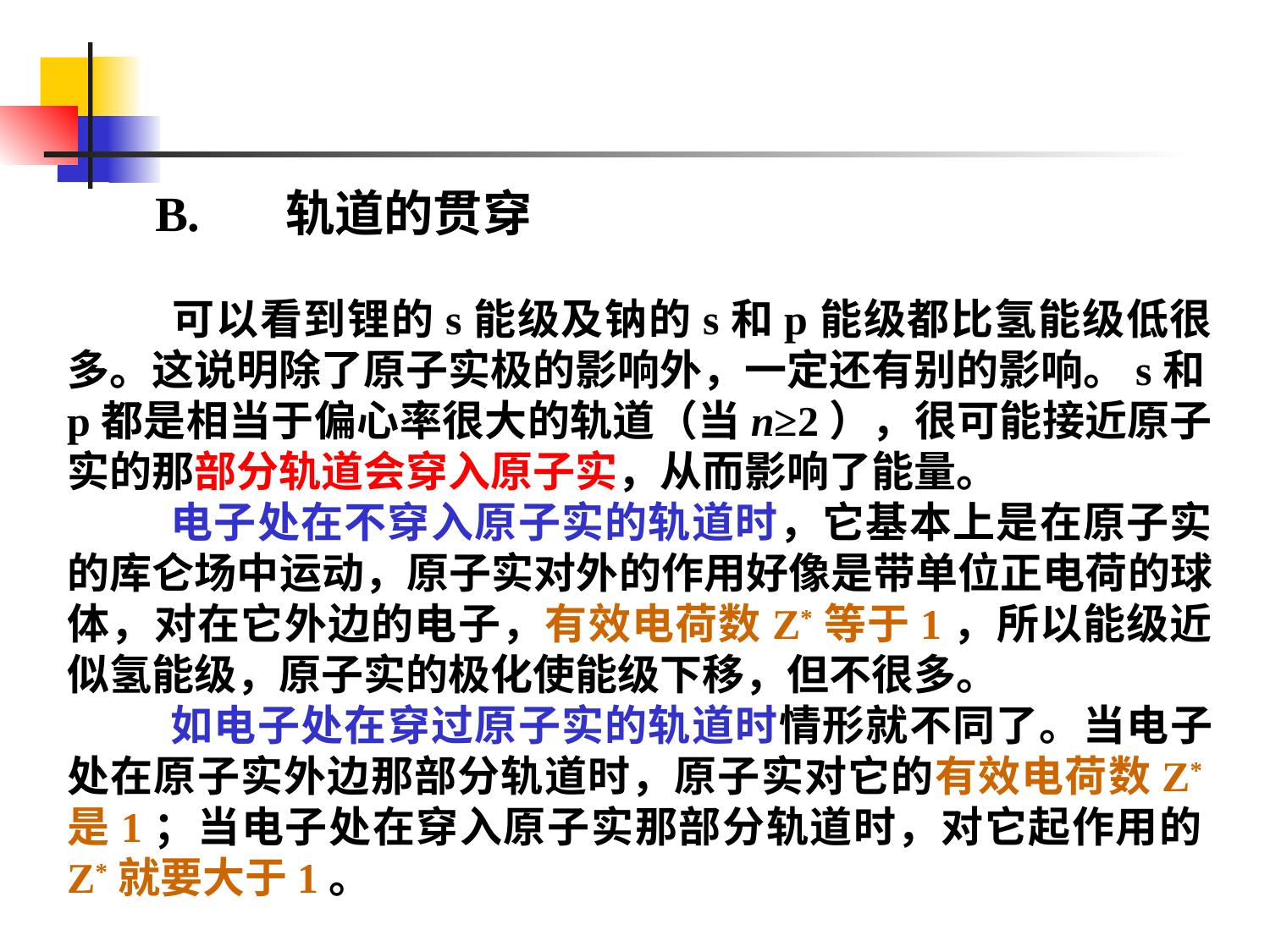

B.      轨道的贯穿

     可以看到锂的s能级及钠的s和p能级都比氢能级低很多。这说明除了原子实极的影响外，一定还有别的影响。s和p都是相当于偏心率很大的轨道（当n≥2），很可能接近原子实的那部分轨道会穿入原子实，从而影响了能量。
     电子处在不穿入原子实的轨道时，它基本上是在原子实的库仑场中运动，原子实对外的作用好像是带单位正电荷的球体，对在它外边的电子，有效电荷数Z*等于1，所以能级近似氢能级，原子实的极化使能级下移，但不很多。
     如电子处在穿过原子实的轨道时情形就不同了。当电子处在原子实外边那部分轨道时，原子实对它的有效电荷数Z*是1；当电子处在穿入原子实那部分轨道时，对它起作用的Z*就要大于1。